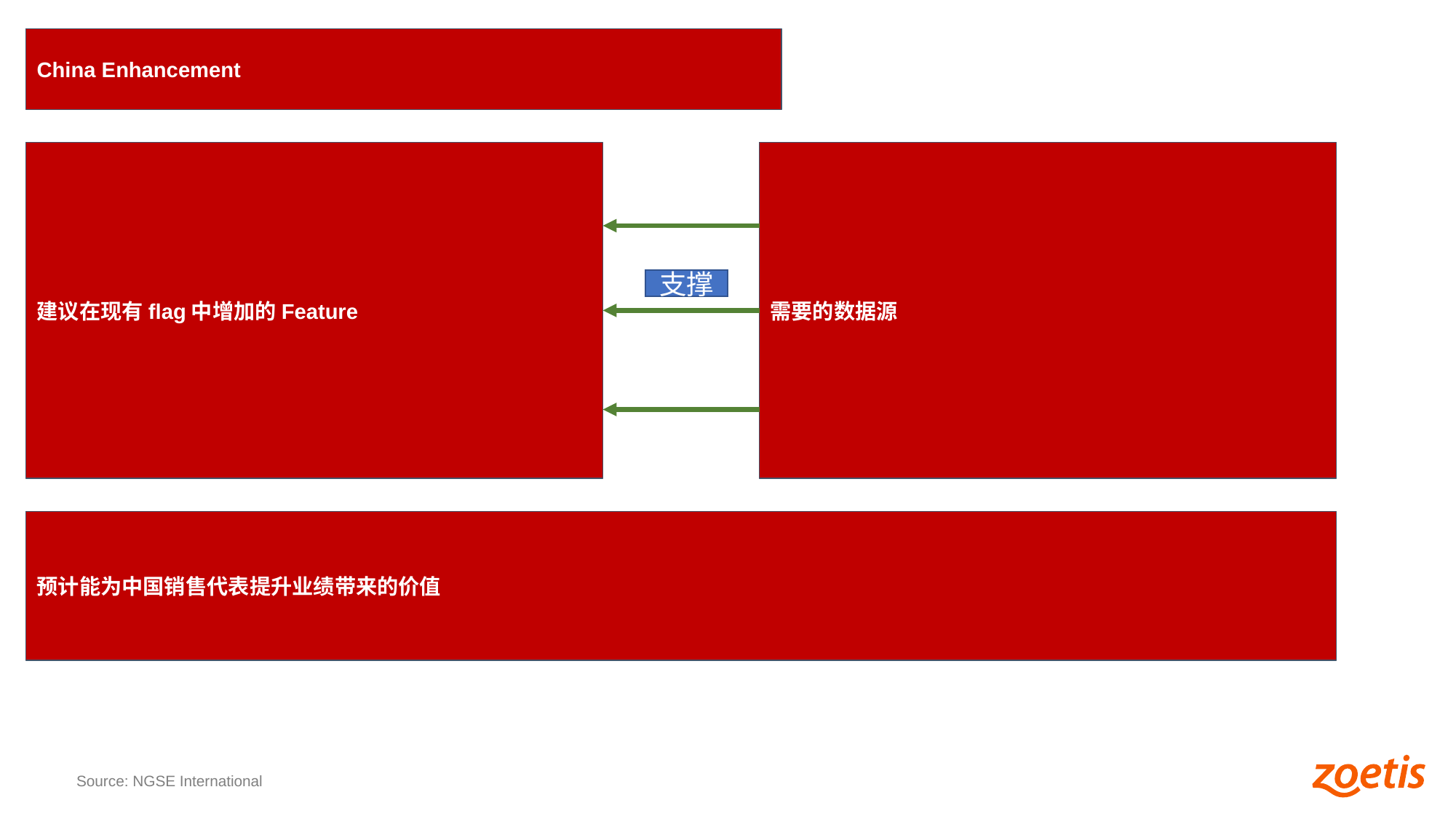

China Enhancement
建议在现有flag中增加的Feature
需要的数据源
支撑
预计能为中国销售代表提升业绩带来的价值
Source: NGSE International